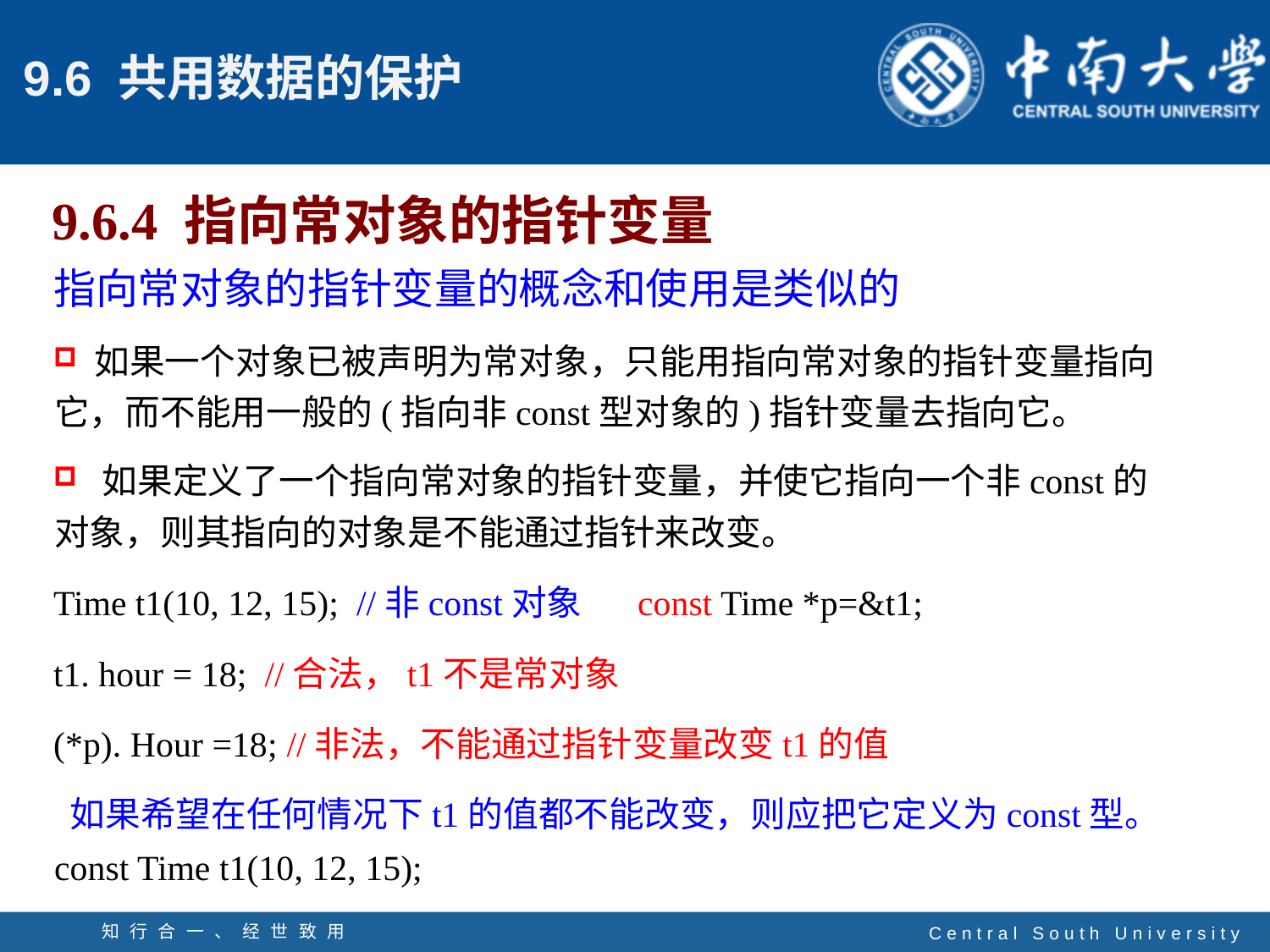

9.6.4 指向常对象的指针变量
指向常对象的指针变量的概念和使用是类似的
 如果一个对象已被声明为常对象，只能用指向常对象的指针变量指向它，而不能用一般的(指向非const型对象的)指针变量去指向它。
  如果定义了一个指向常对象的指针变量，并使它指向一个非const的对象，则其指向的对象是不能通过指针来改变。
Time t1(10, 12, 15);  //非const对象      const Time *p=&t1;
t1. hour = 18;  //合法，t1不是常对象
(*p). Hour =18; //非法，不能通过指针变量改变t1的值
 如果希望在任何情况下t1的值都不能改变，则应把它定义为const型。 const Time t1(10, 12, 15);

知行合一、经世致用
自强不息 厚德载物
Central South University